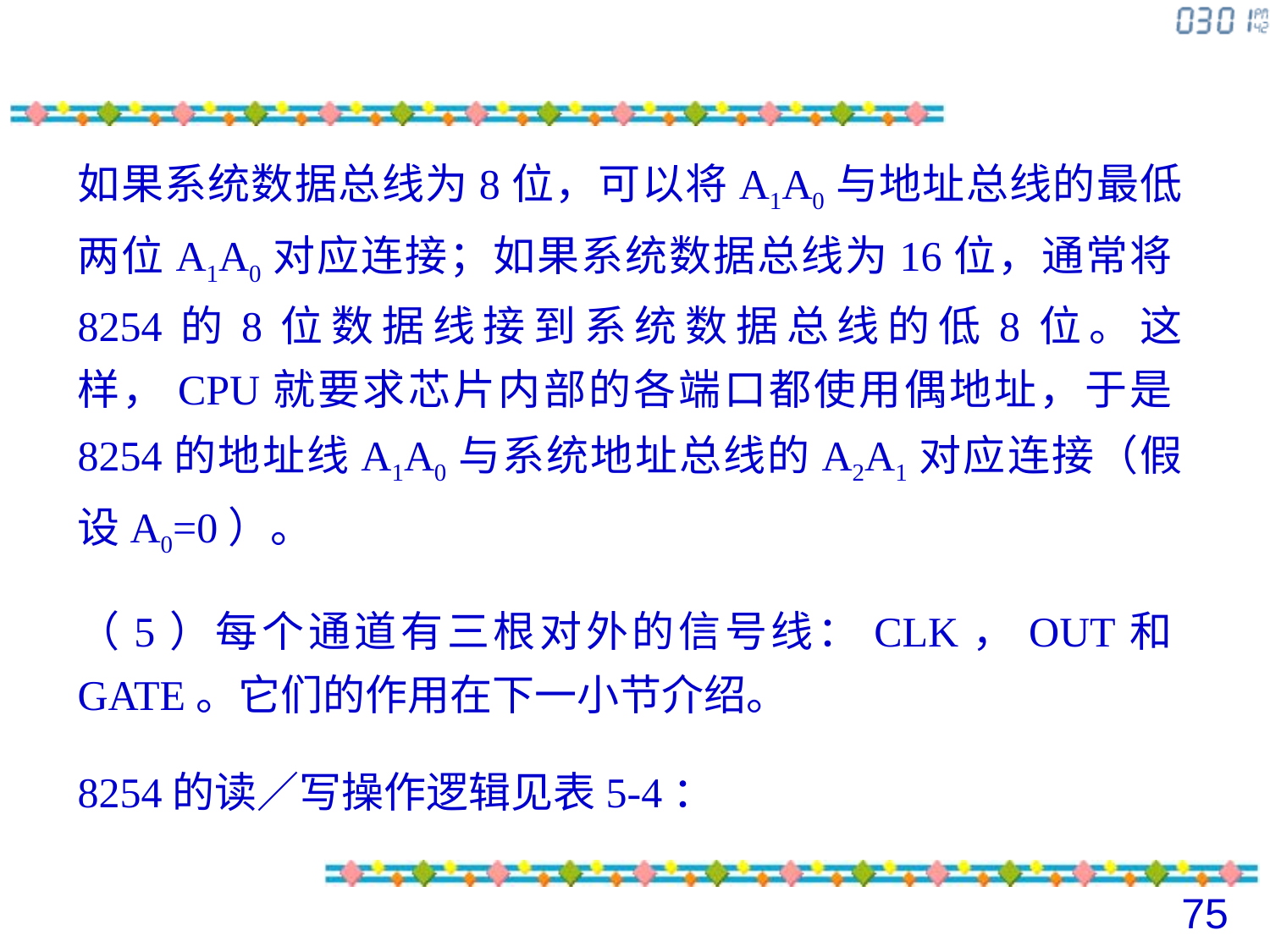

如果系统数据总线为8位，可以将A1A0与地址总线的最低两位A1A0对应连接；如果系统数据总线为16位，通常将8254的8位数据线接到系统数据总线的低8位。这样，CPU就要求芯片内部的各端口都使用偶地址，于是8254的地址线A1A0与系统地址总线的A2A1对应连接（假设A0=0）。
（5）每个通道有三根对外的信号线：CLK，OUT和GATE。它们的作用在下一小节介绍。
8254的读／写操作逻辑见表5-4：